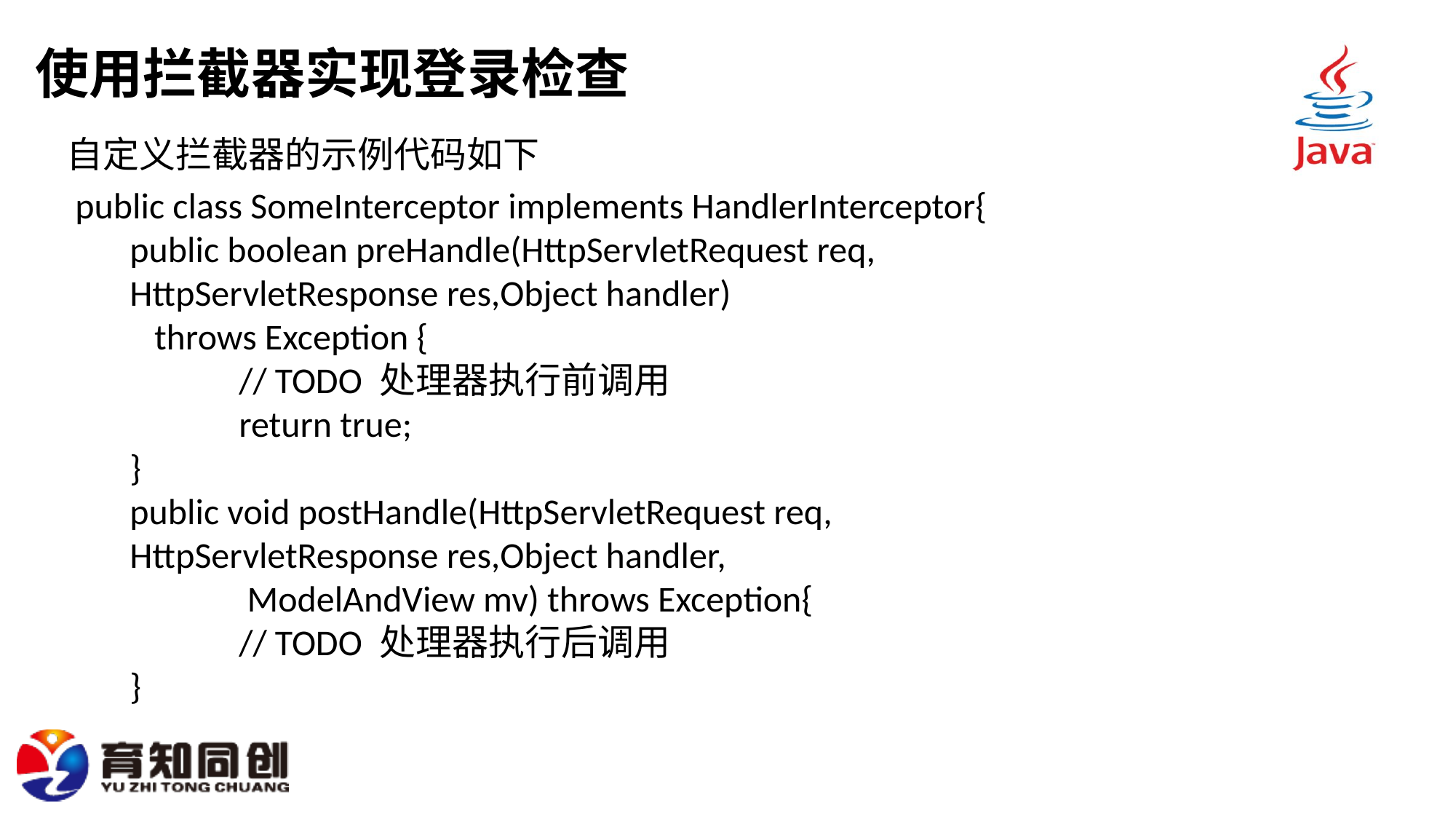

# 使用拦截器实现登录检查
自定义拦截器的示例代码如下
public class SomeInterceptor implements HandlerInterceptor{
public boolean preHandle(HttpServletRequest req, 	HttpServletResponse res,Object handler)
   throws Exception {
	// TODO 处理器执行前调用
	return true;
}
public void postHandle(HttpServletRequest req, 	HttpServletResponse res,Object handler,
	 ModelAndView mv) throws Exception{
	// TODO 处理器执行后调用
}